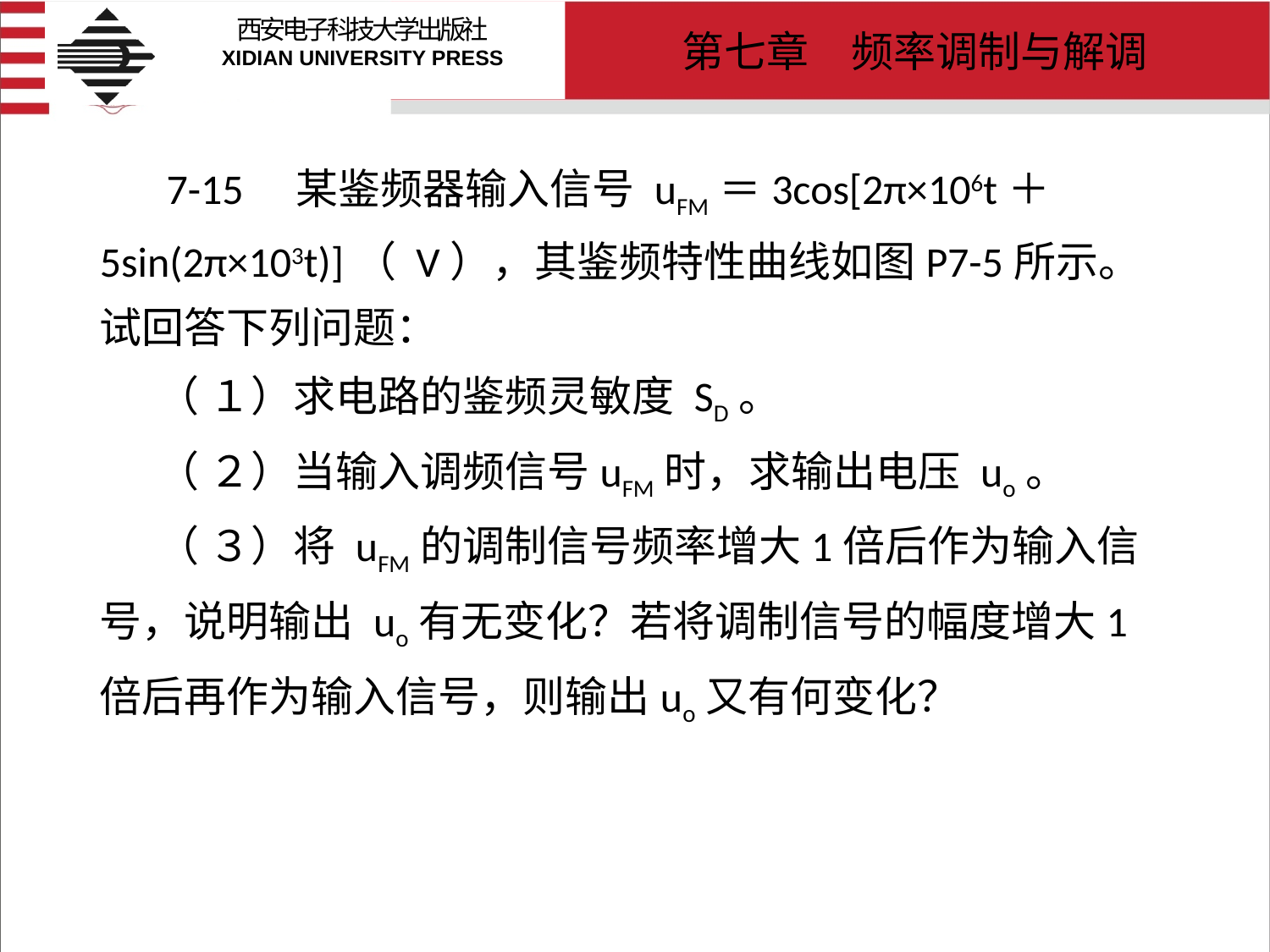

# 7-15　某鉴频器输入信号 uFM＝3cos[2π×106t＋5sin(2π×103t)]（ V），其鉴频特性曲线如图P7-5所示。试回答下列问题： （ １）求电路的鉴频灵敏度 SD。 （ ２）当输入调频信号uFM时，求输出电压 uo。 （ ３）将 uFM的调制信号频率增大1倍后作为输入信号，说明输出 uo有无变化？若将调制信号的幅度增大1倍后再作为输入信号，则输出uo又有何变化？